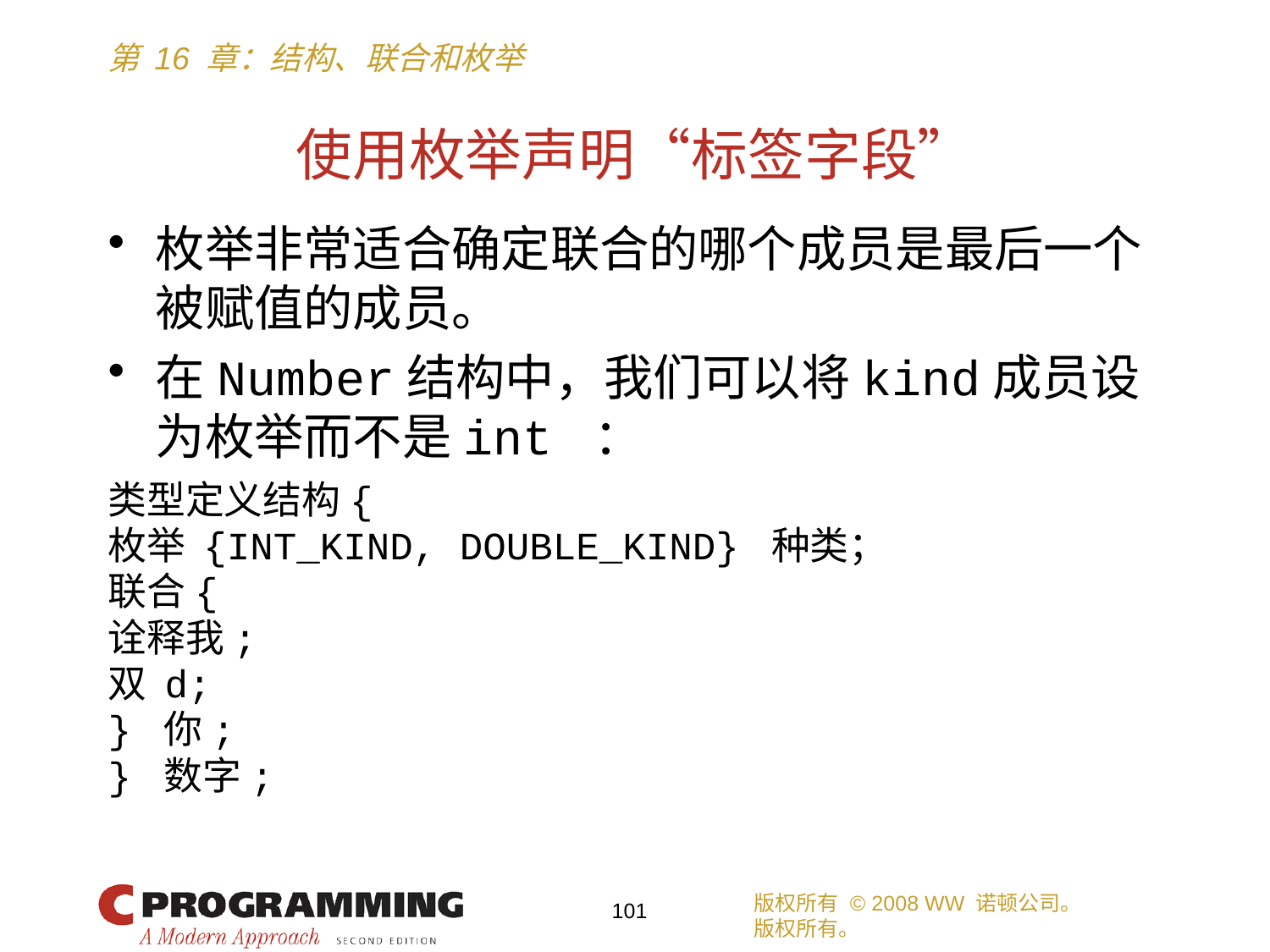

# 使用枚举声明“标签字段”
枚举非常适合确定联合的哪个成员是最后一个被赋值的成员。
在Number结构中，我们可以将kind成员设为枚举而不是int ：
类型定义结构{
枚举 {INT_KIND, DOUBLE_KIND} 种类；
联合{
诠释我;
双 d;
} 你;
} 数字;
版权所有 © 2008 WW 诺顿公司。
版权所有。
101